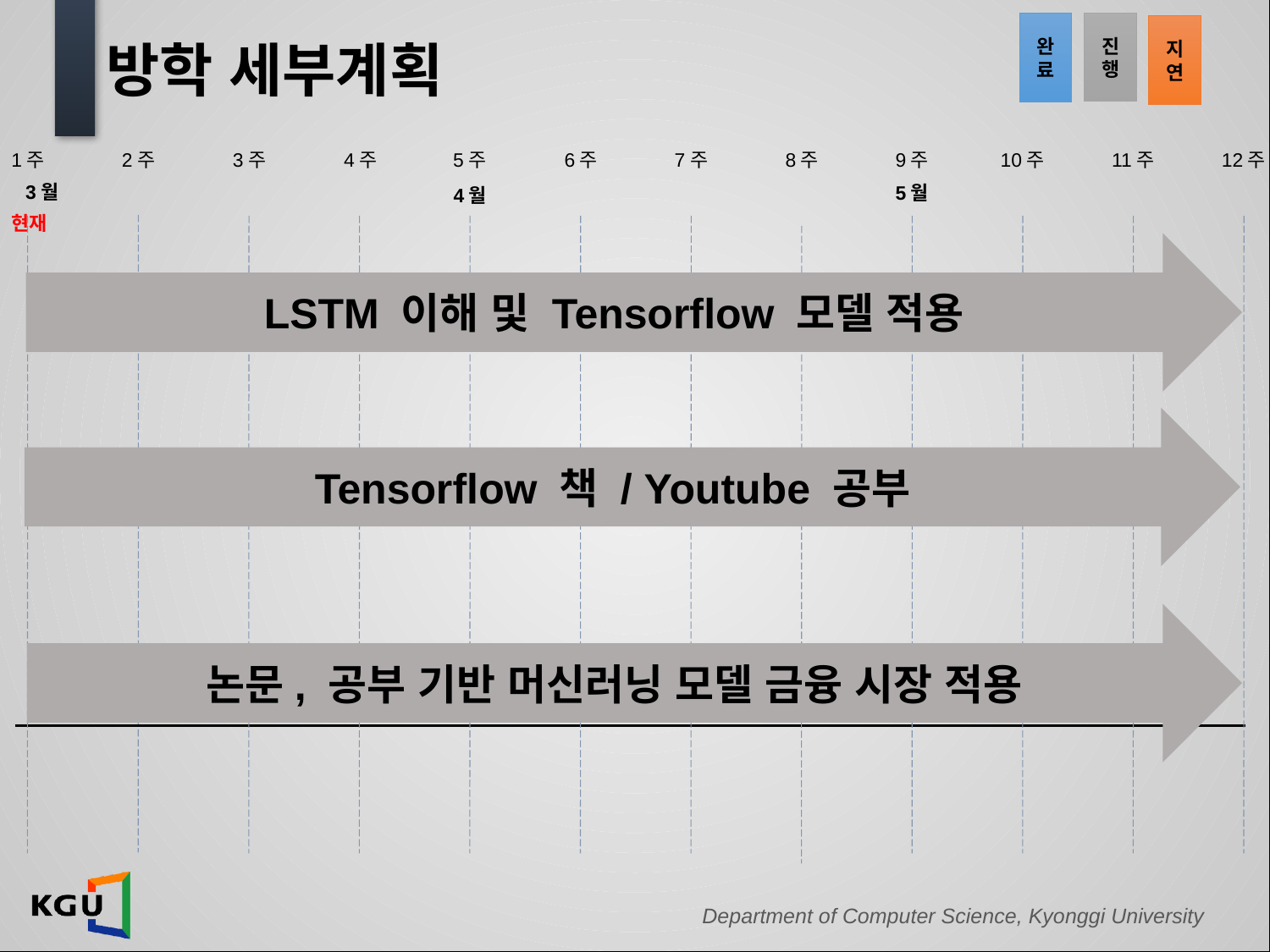

# 방학 세부계획
완
료
진
행
지
연
1주
2주
3주
4주
5주
6주
7주
8주
9주
10주
11주
12주
3월
5월
4월
현재
LSTM 이해 및 Tensorflow 모델 적용
Tensorflow 책 / Youtube 공부
논문, 공부 기반 머신러닝 모델 금융 시장 적용